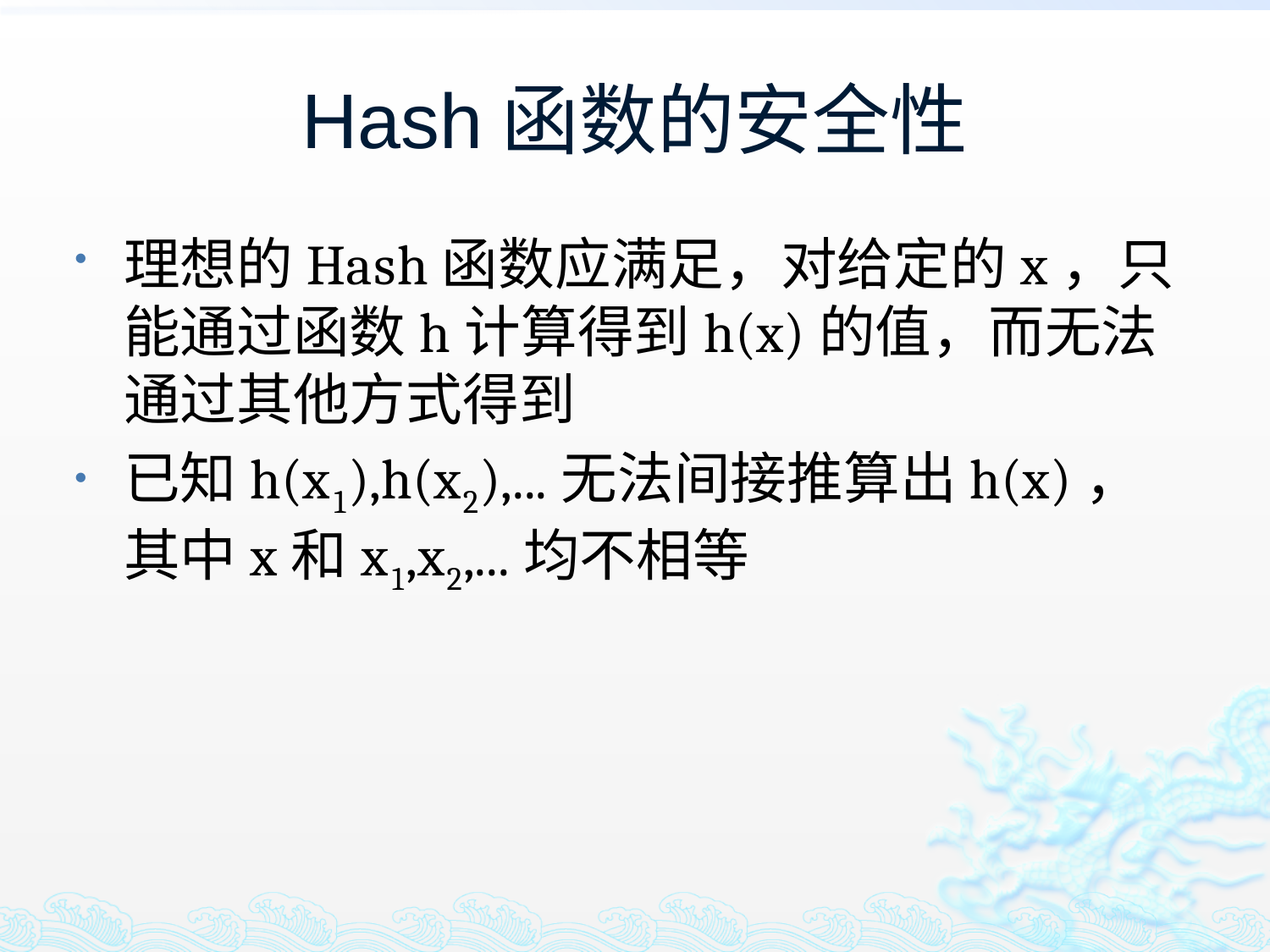

# Hash函数的安全性
理想的Hash函数应满足，对给定的x，只能通过函数h计算得到h(x)的值，而无法通过其他方式得到
已知h(x1),h(x2),...无法间接推算出h(x)，其中x和x1,x2,...均不相等